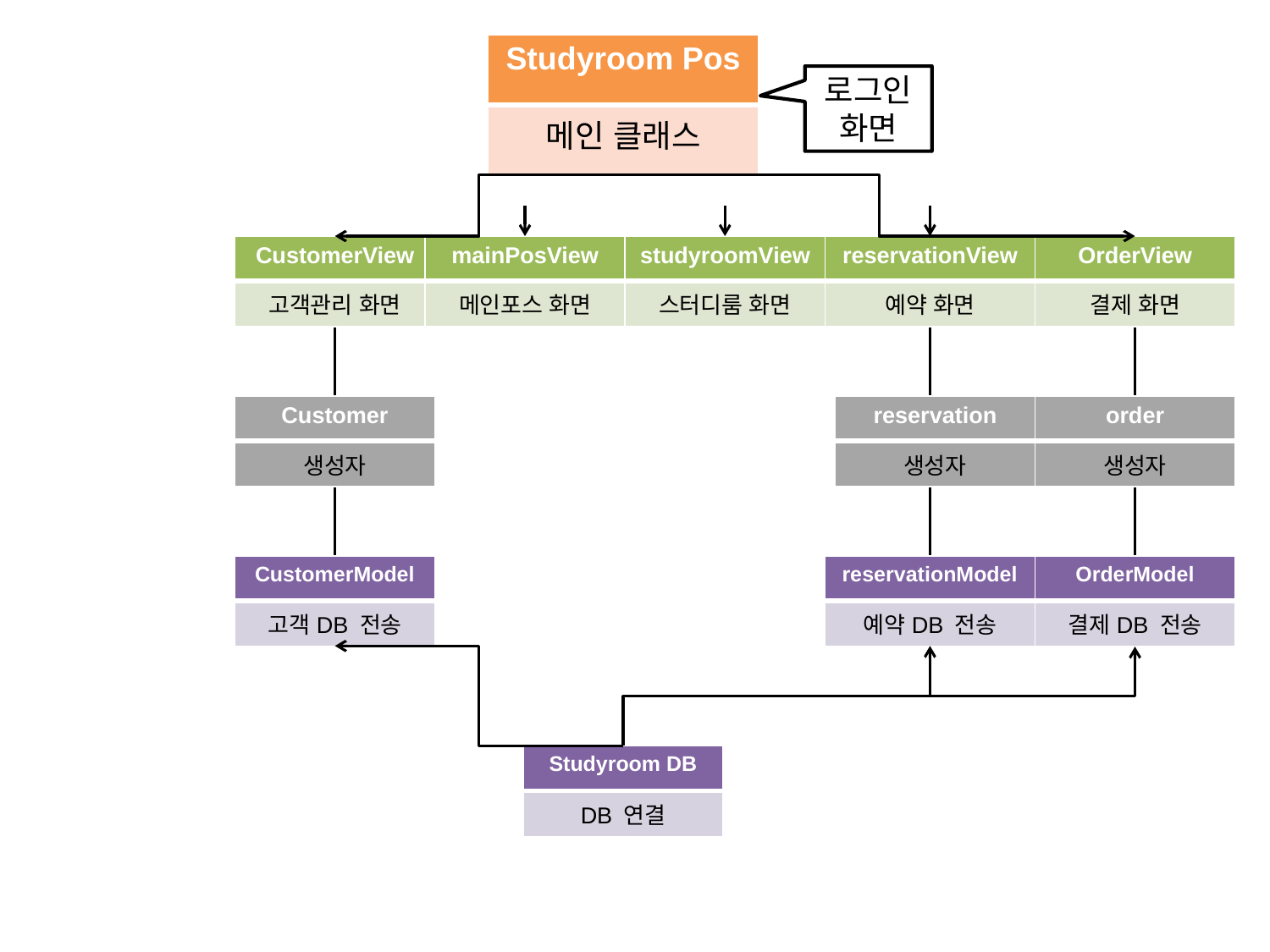

| Studyroom Pos |
| --- |
| 메인 클래스 |
로그인화면
| CustomerView |
| --- |
| 고객관리 화면 |
| mainPosView |
| --- |
| 메인포스 화면 |
| studyroomView |
| --- |
| 스터디룸 화면 |
| reservationView |
| --- |
| 예약 화면 |
| OrderView |
| --- |
| 결제 화면 |
| Customer |
| --- |
| 생성자 |
| reservation |
| --- |
| 생성자 |
| order |
| --- |
| 생성자 |
| CustomerModel |
| --- |
| 고객DB 전송 |
| reservationModel |
| --- |
| 예약DB 전송 |
| OrderModel |
| --- |
| 결제DB 전송 |
| Studyroom DB |
| --- |
| DB 연결 |